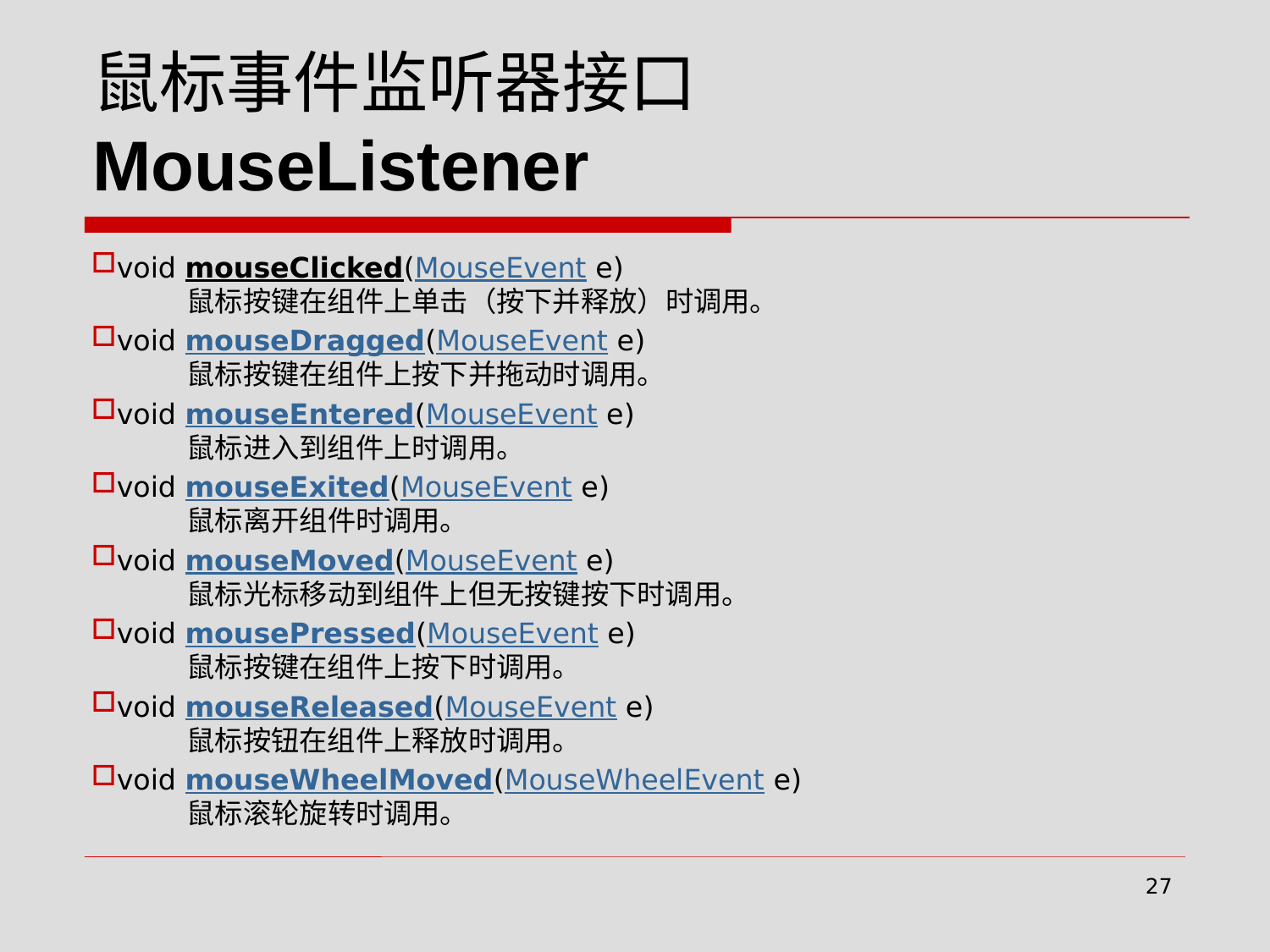

# 鼠标事件监听器接口MouseListener
void mouseClicked(MouseEvent e)
          鼠标按键在组件上单击（按下并释放）时调用。
void mouseDragged(MouseEvent e)
          鼠标按键在组件上按下并拖动时调用。
void mouseEntered(MouseEvent e)
          鼠标进入到组件上时调用。
void mouseExited(MouseEvent e)
          鼠标离开组件时调用。
void mouseMoved(MouseEvent e)
          鼠标光标移动到组件上但无按键按下时调用。
void mousePressed(MouseEvent e)
          鼠标按键在组件上按下时调用。
void mouseReleased(MouseEvent e)
          鼠标按钮在组件上释放时调用。
void mouseWheelMoved(MouseWheelEvent e)
          鼠标滚轮旋转时调用。
27